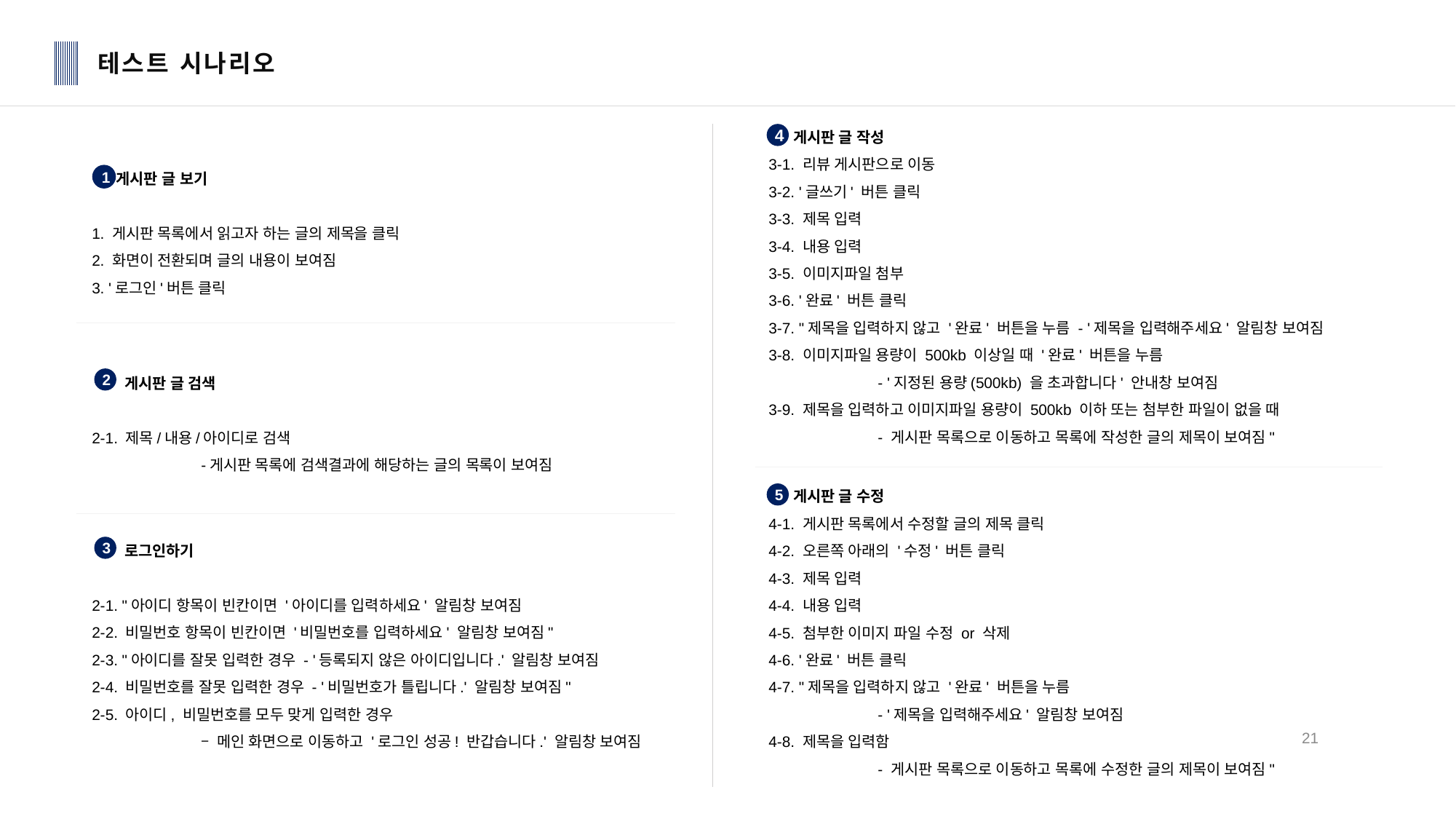

테스트 시나리오
     게시판 글 작성
3-1. 리뷰 게시판으로 이동
3-2. '글쓰기' 버튼 클릭
3-3. 제목 입력
3-4. 내용 입력
3-5. 이미지파일 첨부
3-6. '완료' 버튼 클릭
3-7. "제목을 입력하지 않고 '완료' 버튼을 누름 - '제목을 입력해주세요' 알림창 보여짐
3-8. 이미지파일 용량이 500kb 이상일 때 '완료' 버튼을 누름
	- '지정된 용량(500kb) 을 초과합니다' 안내창 보여짐
3-9. 제목을 입력하고 이미지파일 용량이 500kb 이하 또는 첨부한 파일이 없을 때
	- 게시판 목록으로 이동하고 목록에 작성한 글의 제목이 보여짐"
4
      게시판 글 보기

1. 게시판 목록에서 읽고자 하는 글의 제목을 클릭
2. 화면이 전환되며 글의 내용이 보여짐
3. '로그인'버튼 클릭

1
       게시판 글 검색

2-1. 제목/내용/아이디로 검색
	-게시판 목록에 검색결과에 해당하는 글의 목록이 보여짐
2
     게시판 글 수정
4-1. 게시판 목록에서 수정할 글의 제목 클릭
4-2. 오른쪽 아래의 '수정' 버튼 클릭
4-3. 제목 입력
4-4. 내용 입력
4-5. 첨부한 이미지 파일 수정 or 삭제
4-6. '완료' 버튼 클릭
4-7. "제목을 입력하지 않고 '완료' 버튼을 누름
	- '제목을 입력해주세요' 알림창 보여짐
4-8. 제목을 입력함
	- 게시판 목록으로 이동하고 목록에 수정한 글의 제목이 보여짐"
5
       로그인하기

2-1. "아이디 항목이 빈칸이면 '아이디를 입력하세요' 알림창 보여짐
2-2. 비밀번호 항목이 빈칸이면 '비밀번호를 입력하세요' 알림창 보여짐"
2-3. "아이디를 잘못 입력한 경우 - '등록되지 않은 아이디입니다.' 알림창 보여짐
2-4. 비밀번호를 잘못 입력한 경우 - '비밀번호가 틀립니다.' 알림창 보여짐"
2-5. 아이디, 비밀번호를 모두 맞게 입력한 경우
	– 메인 화면으로 이동하고 '로그인 성공! 반갑습니다.' 알림창 보여짐
3
21